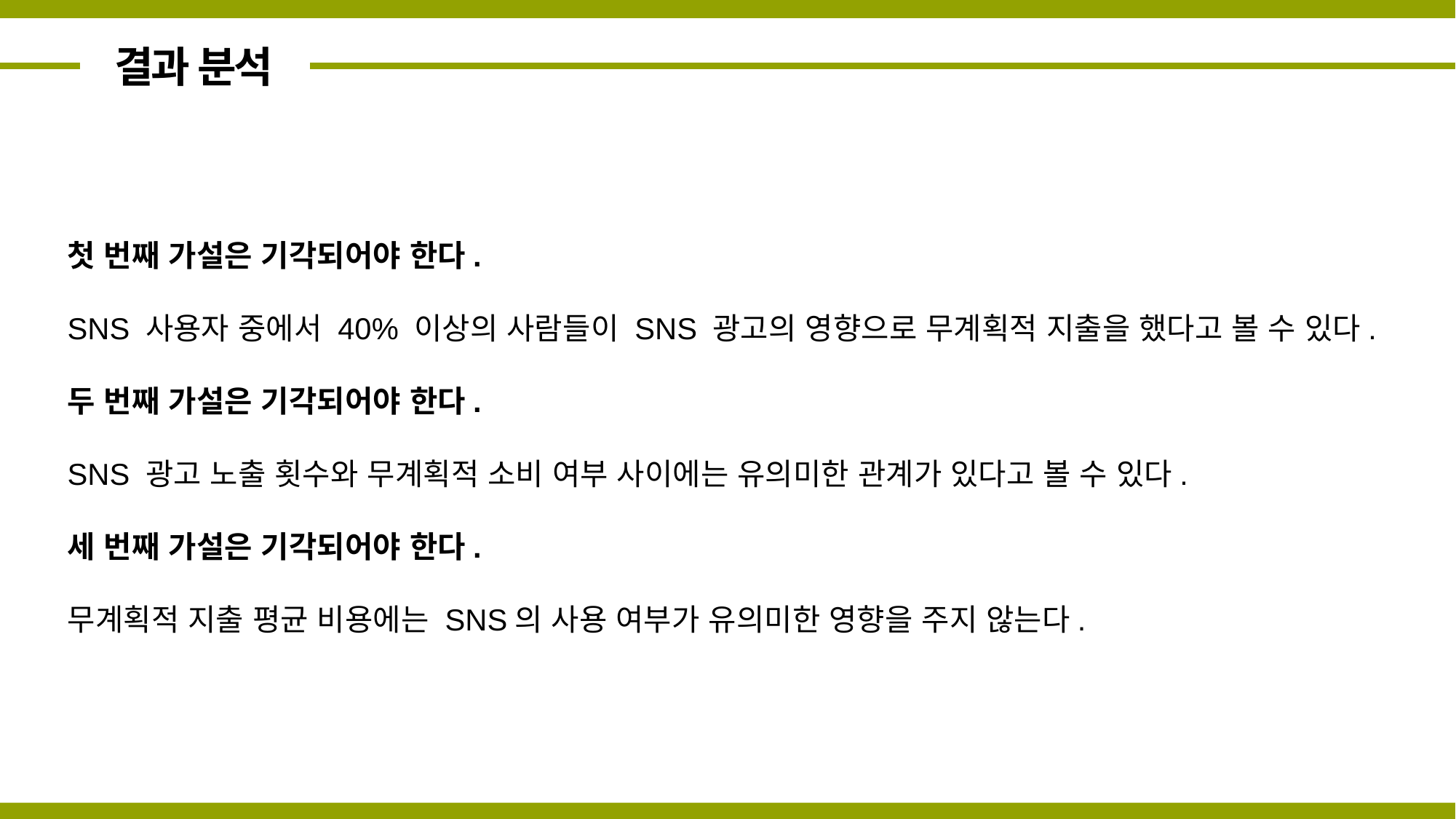

결과 분석
첫 번째 가설은 기각되어야 한다.

SNS 사용자 중에서 40% 이상의 사람들이 SNS 광고의 영향으로 무계획적 지출을 했다고 볼 수 있다.

두 번째 가설은 기각되어야 한다.

SNS 광고 노출 횟수와 무계획적 소비 여부 사이에는 유의미한 관계가 있다고 볼 수 있다.

세 번째 가설은 기각되어야 한다.

무계획적 지출 평균 비용에는 SNS의 사용 여부가 유의미한 영향을 주지 않는다.